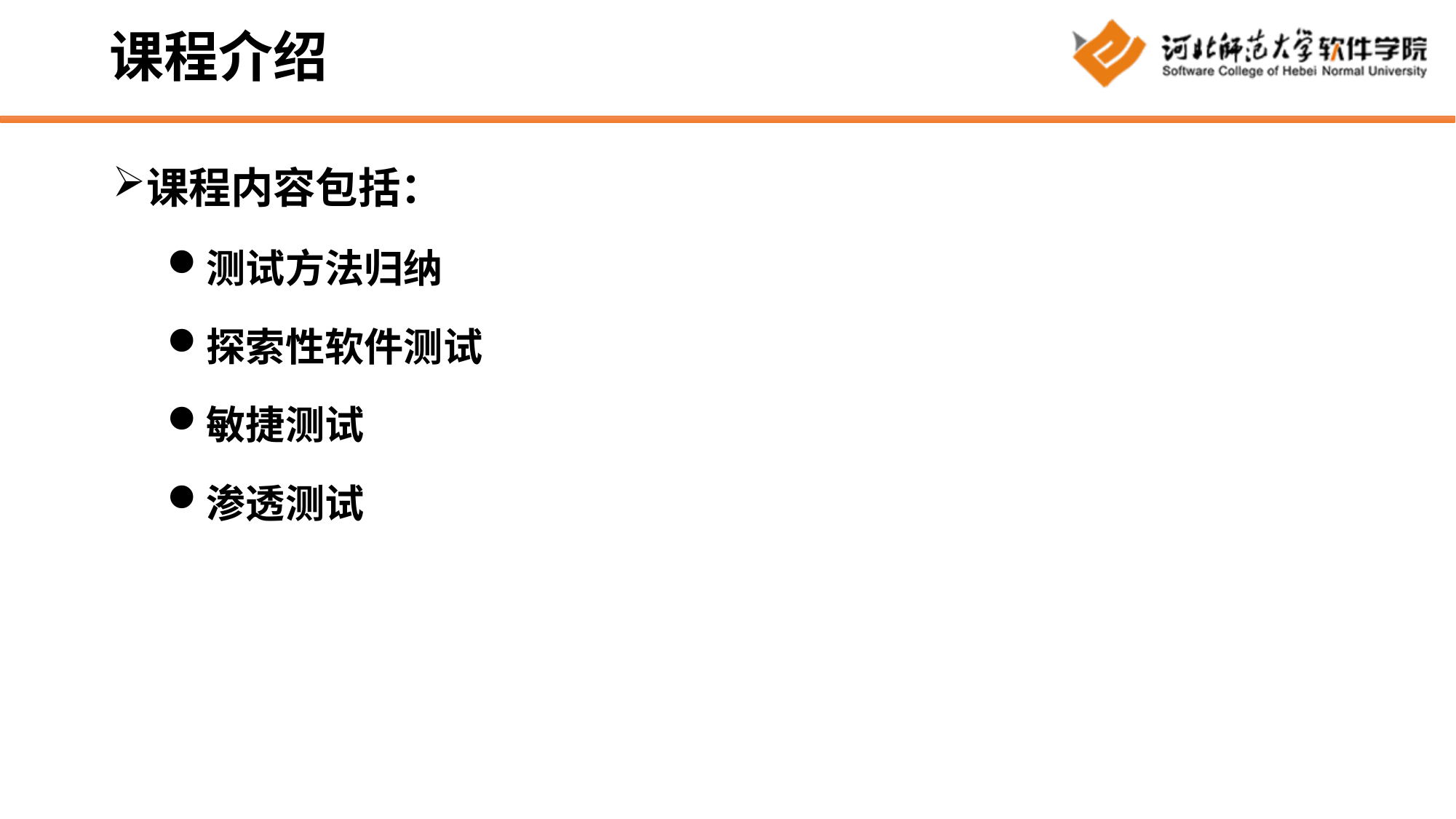

# 课程介绍
课程内容包括：
测试方法归纳
探索性软件测试
敏捷测试
渗透测试